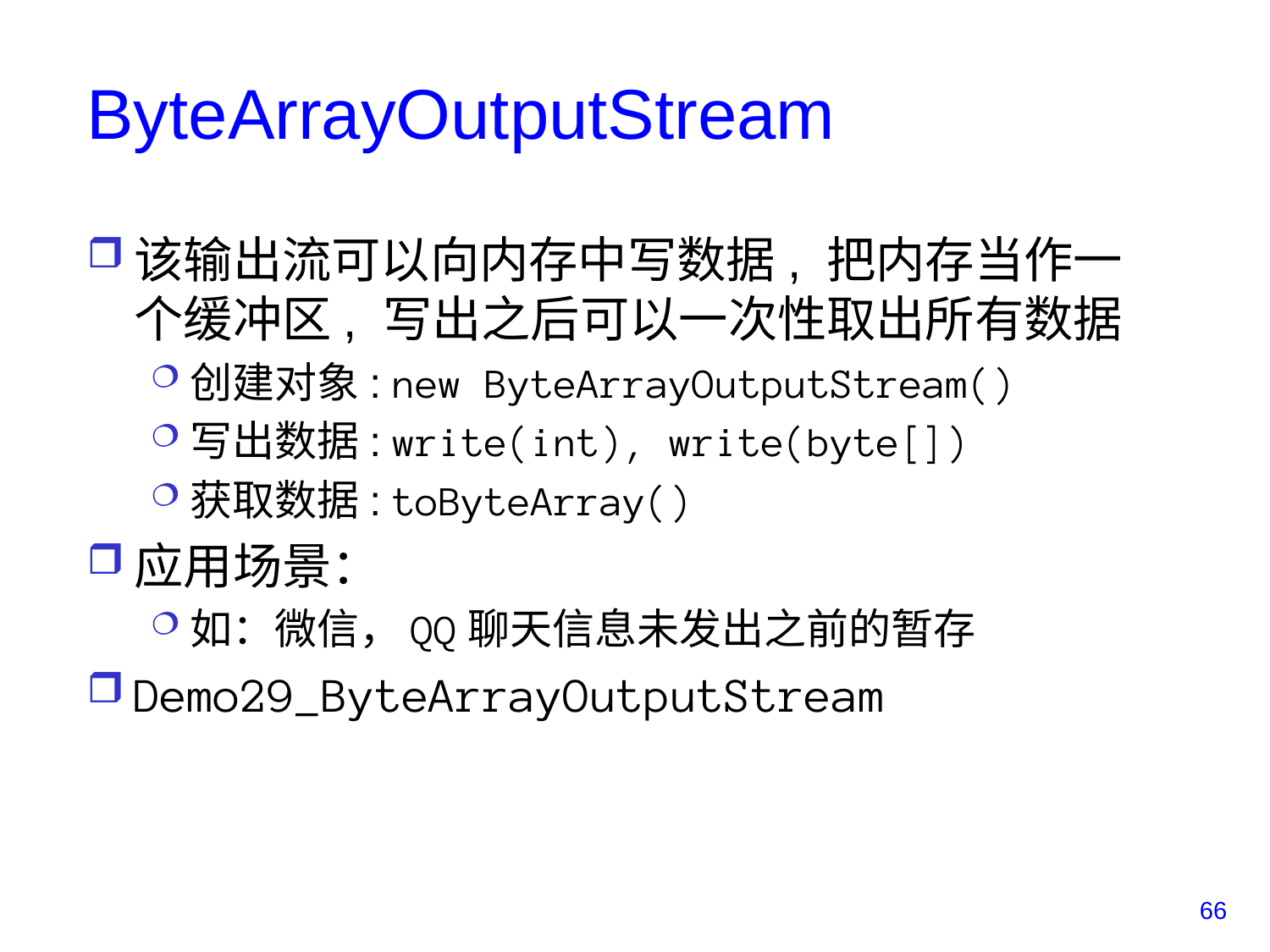

# ByteArrayOutputStream
该输出流可以向内存中写数据, 把内存当作一个缓冲区, 写出之后可以一次性取出所有数据
创建对象: new ByteArrayOutputStream()
写出数据: write(int), write(byte[])
获取数据: toByteArray()
应用场景：
如：微信，QQ聊天信息未发出之前的暂存
Demo29_ByteArrayOutputStream
66